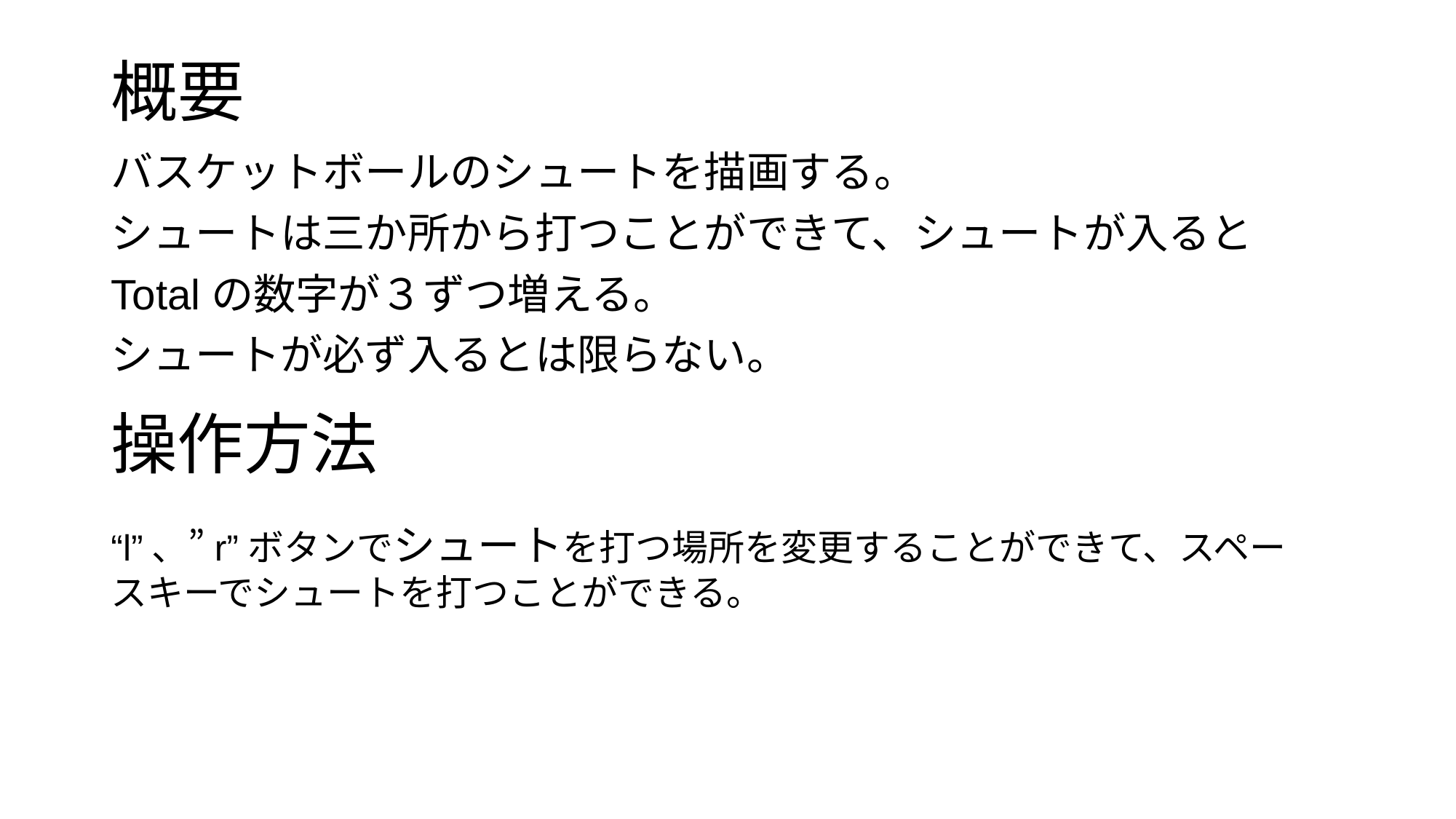

# 概要
バスケットボールのシュートを描画する。
シュートは三か所から打つことができて、シュートが入ると
Totalの数字が３ずつ増える。
シュートが必ず入るとは限らない。
操作方法
“l”、”r”ボタンでシュートを打つ場所を変更することができて、スペースキーでシュートを打つことができる。